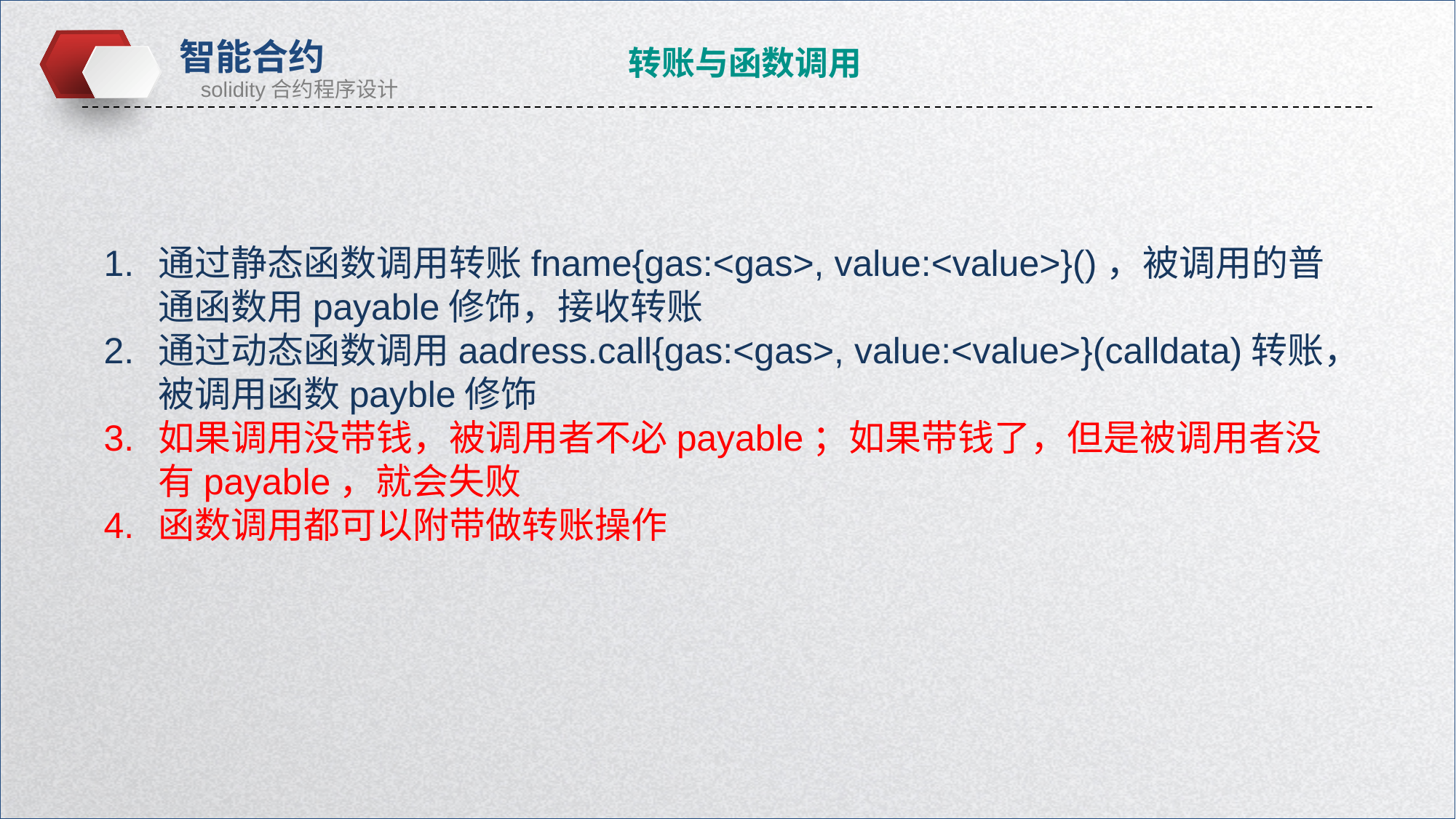

转账与函数调用

通过静态函数调用转账fname{gas:<gas>, value:<value>}()，被调用的普通函数用payable修饰，接收转账
通过动态函数调用aadress.call{gas:<gas>, value:<value>}(calldata)转账，被调用函数payble修饰
如果调用没带钱，被调用者不必payable；如果带钱了，但是被调用者没有payable，就会失败
函数调用都可以附带做转账操作